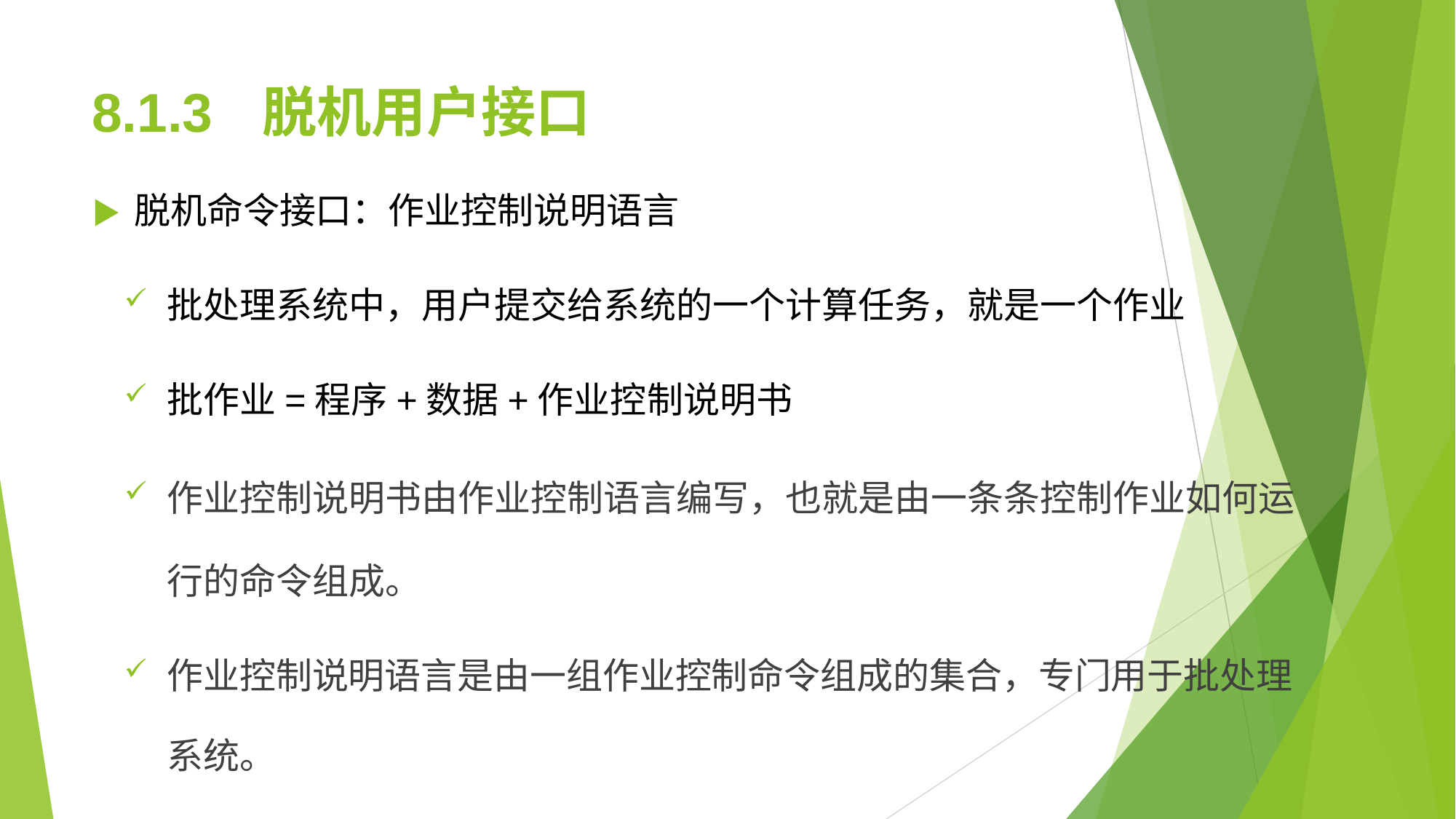

# 8.1.3	脱机用户接口
▶	脱机命令接口：作业控制说明语言

批处理系统中，用户提交给系统的一个计算任务，就是一个作业

批作业=程序+数据+作业控制说明书
作业控制说明书由作业控制语言编写，也就是由一条条控制作业如何运 行的命令组成。

作业控制说明语言是由一组作业控制命令组成的集合，专门用于批处理

系统。